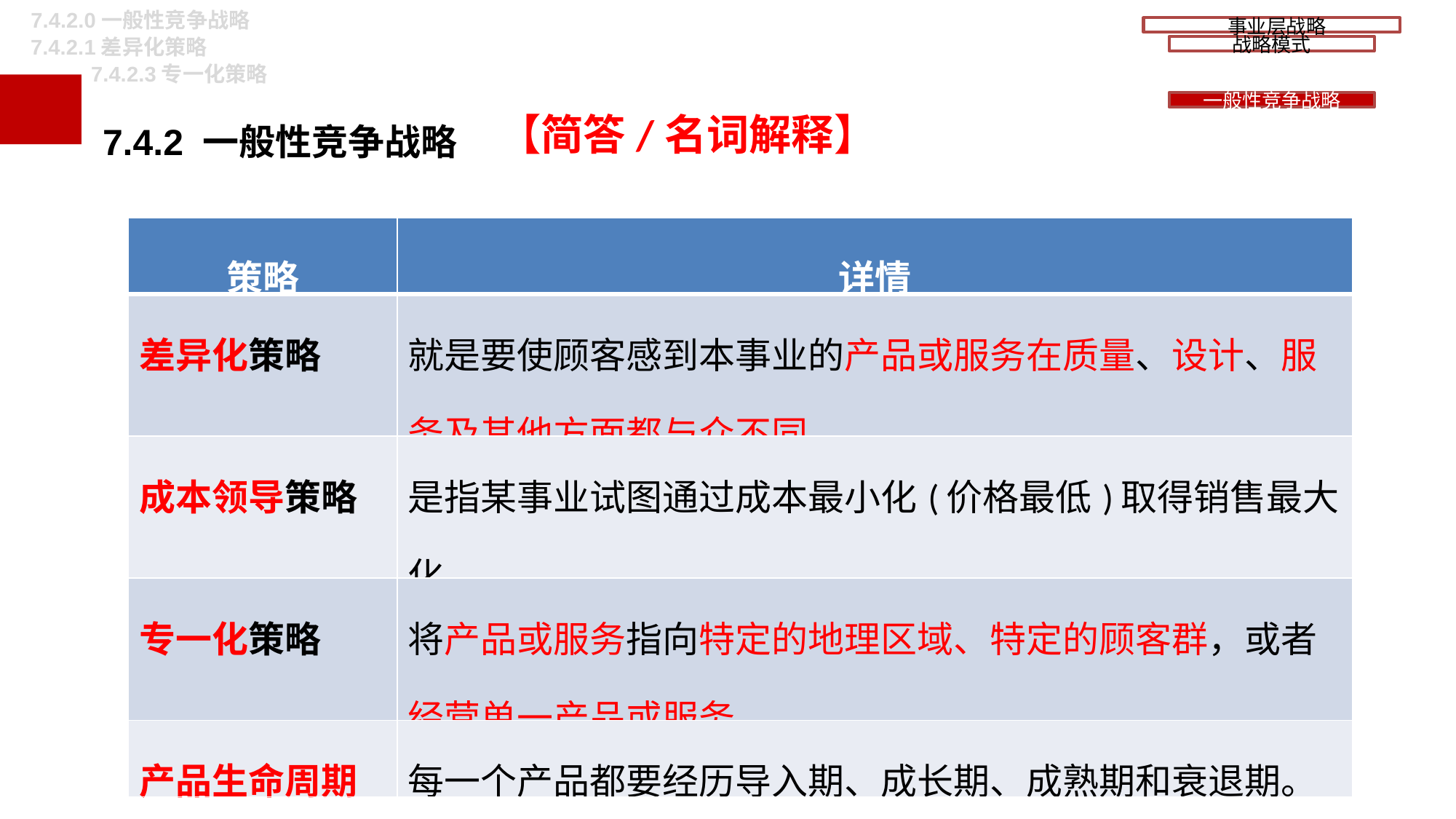

7.4.2.0一般性竞争战略
 事业层战略
一般性竞争战略
战略模式
7.4.2.1差异化策略
7.4.2.3专一化策略
7.4.2 一般性竞争战略
【简答/名词解释】
| 策略 | 详情 |
| --- | --- |
| 差异化策略 | 就是要使顾客感到本事业的产品或服务在质量、设计、服务及其他方面都与众不同。 |
| 成本领导策略 | 是指某事业试图通过成本最小化(价格最低)取得销售最大化。 |
| 专一化策略 | 将产品或服务指向特定的地理区域、特定的顾客群，或者经营单一产品或服务。 |
| 产品生命周期 | 每一个产品都要经历导入期、成长期、成熟期和衰退期。 |